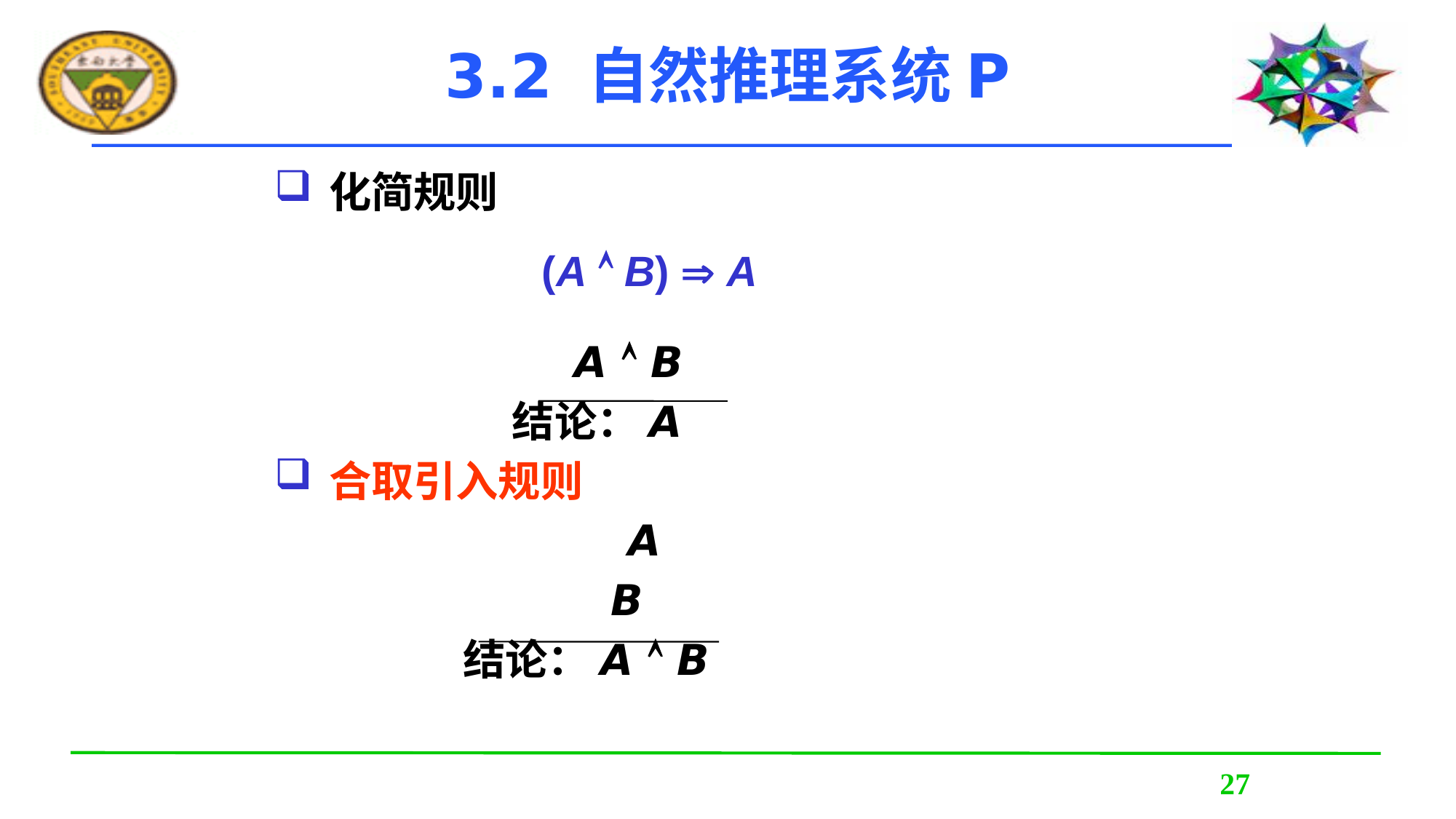

# 3.2 自然推理系统P
化简规则

                                 A ∧ B
                            结论：A
合取引入规则
                        A
                                     B
                      结论：A ∧ B
(A ∧ B) ⇒ A